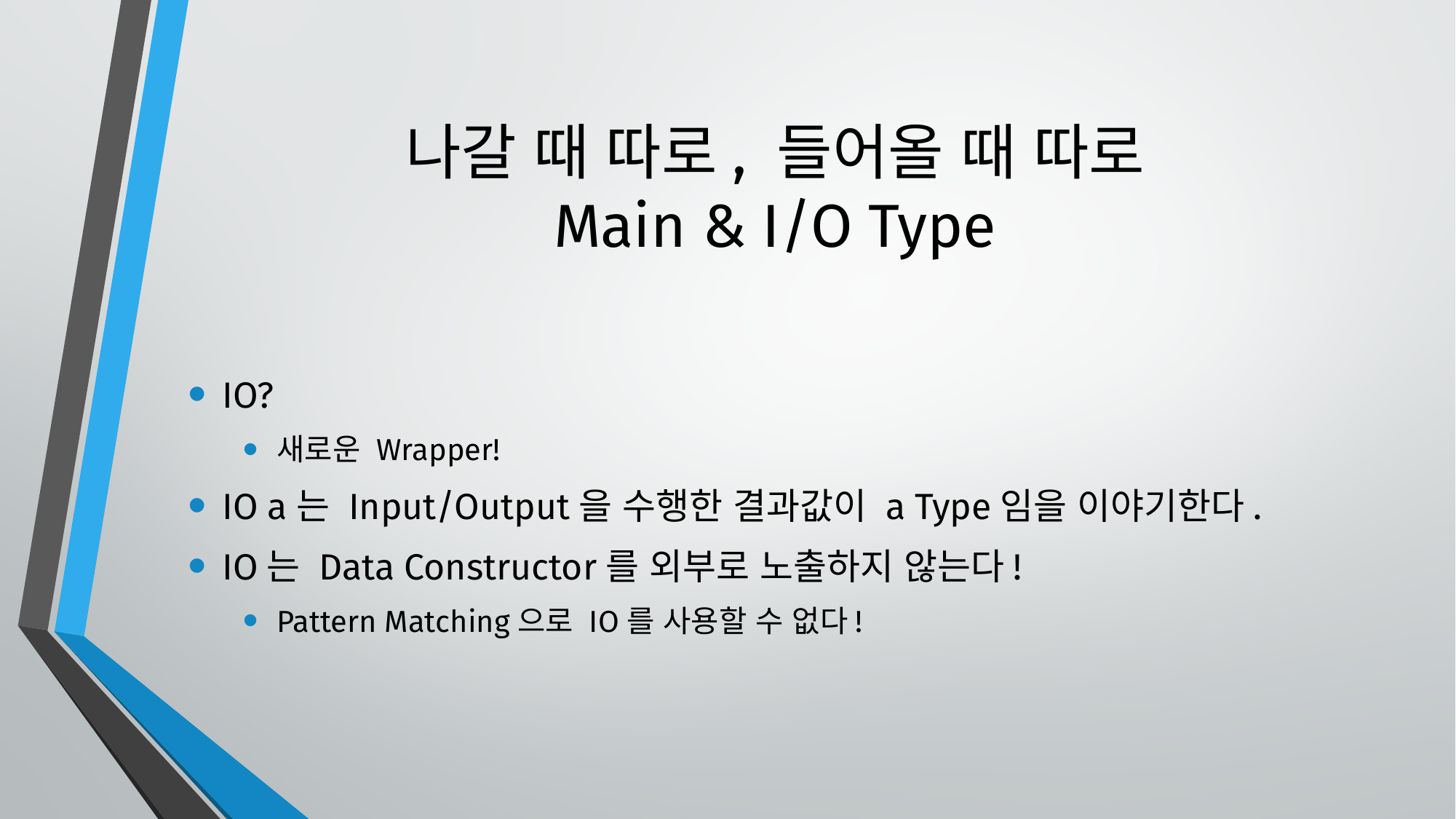

# 나갈 때 따로, 들어올 때 따로 Main & I/O Type
IO?
새로운 Wrapper!
IO a는 Input/Output을 수행한 결과값이 a Type임을 이야기한다.
IO는 Data Constructor를 외부로 노출하지 않는다!
Pattern Matching으로 IO를 사용할 수 없다!